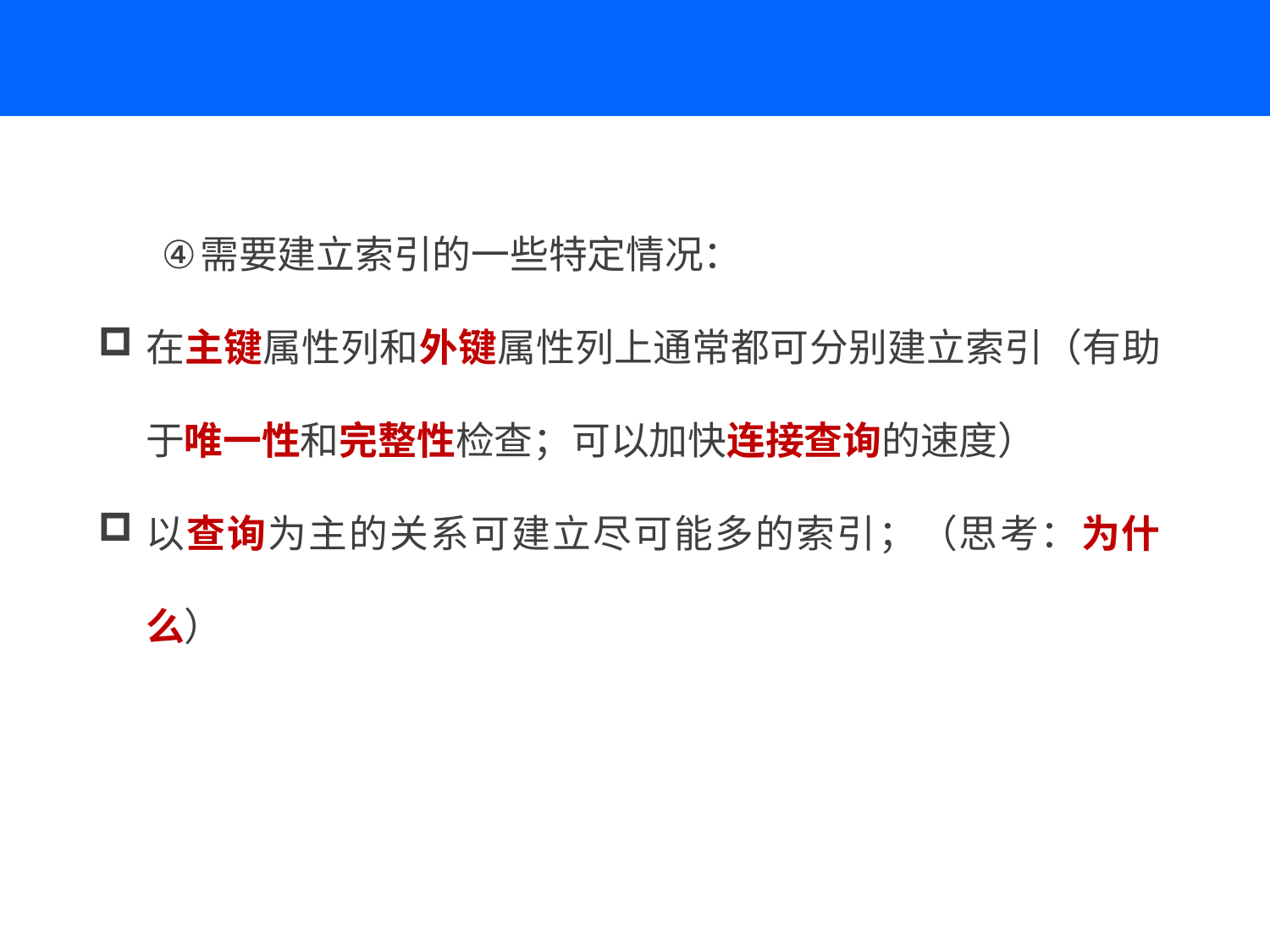

#
需要建立索引的一些特定情况：
在主键属性列和外键属性列上通常都可分别建立索引（有助于唯一性和完整性检查；可以加快连接查询的速度）
以查询为主的关系可建立尽可能多的索引；（思考：为什么）